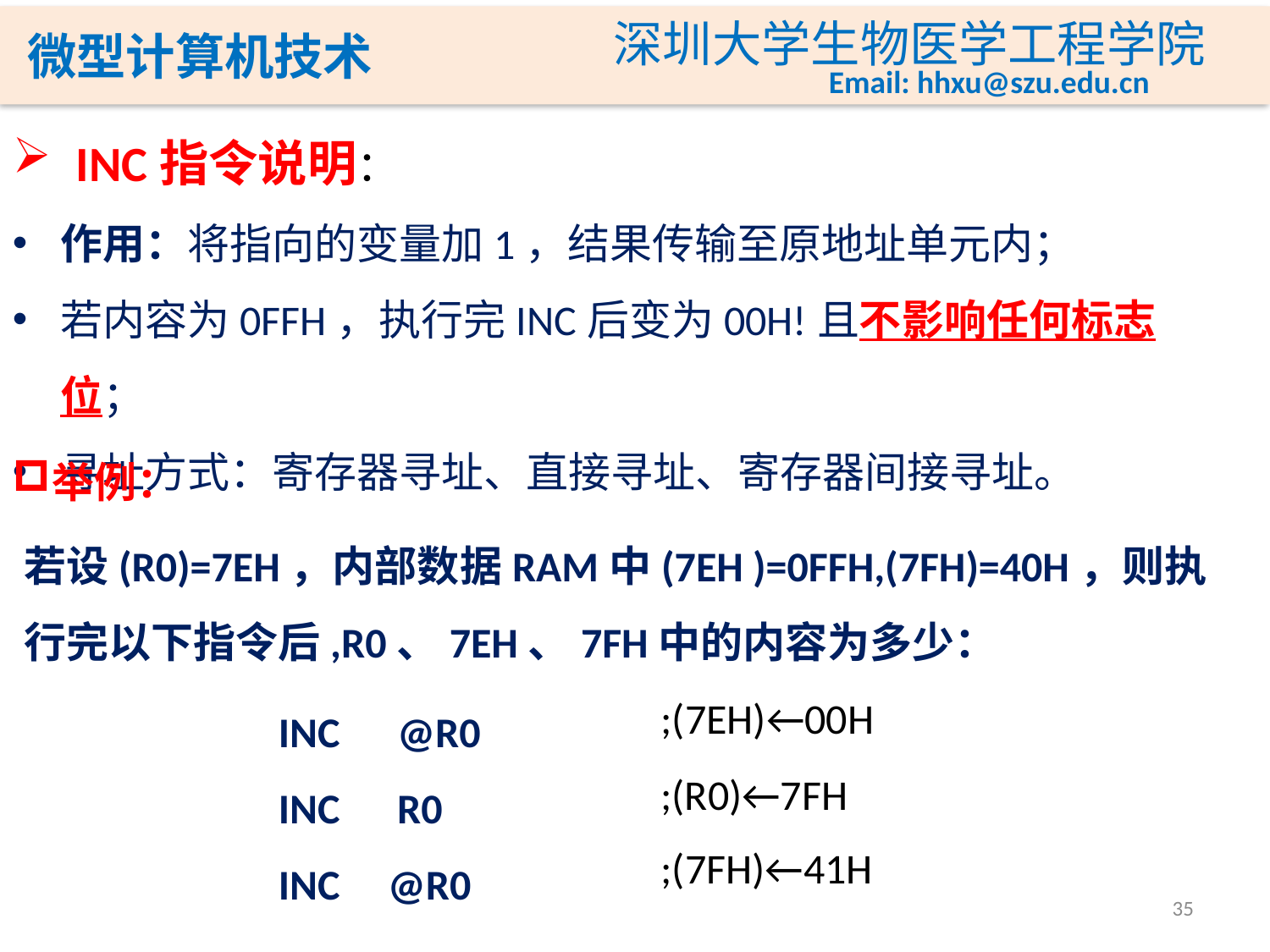

INC指令说明：
作用：将指向的变量加1，结果传输至原地址单元内；
若内容为0FFH，执行完INC后变为00H!且不影响任何标志位；
寻址方式：寄存器寻址、直接寻址、寄存器间接寻址。
举例：
若设(R0)=7EH，内部数据RAM中(7EH )=0FFH,(7FH)=40H，则执行完以下指令后,R0、7EH、7FH中的内容为多少：
INC      @R0
INC      R0
INC     @R0
;(7EH)←00H
;(R0)←7FH
;(7FH)←41H
35